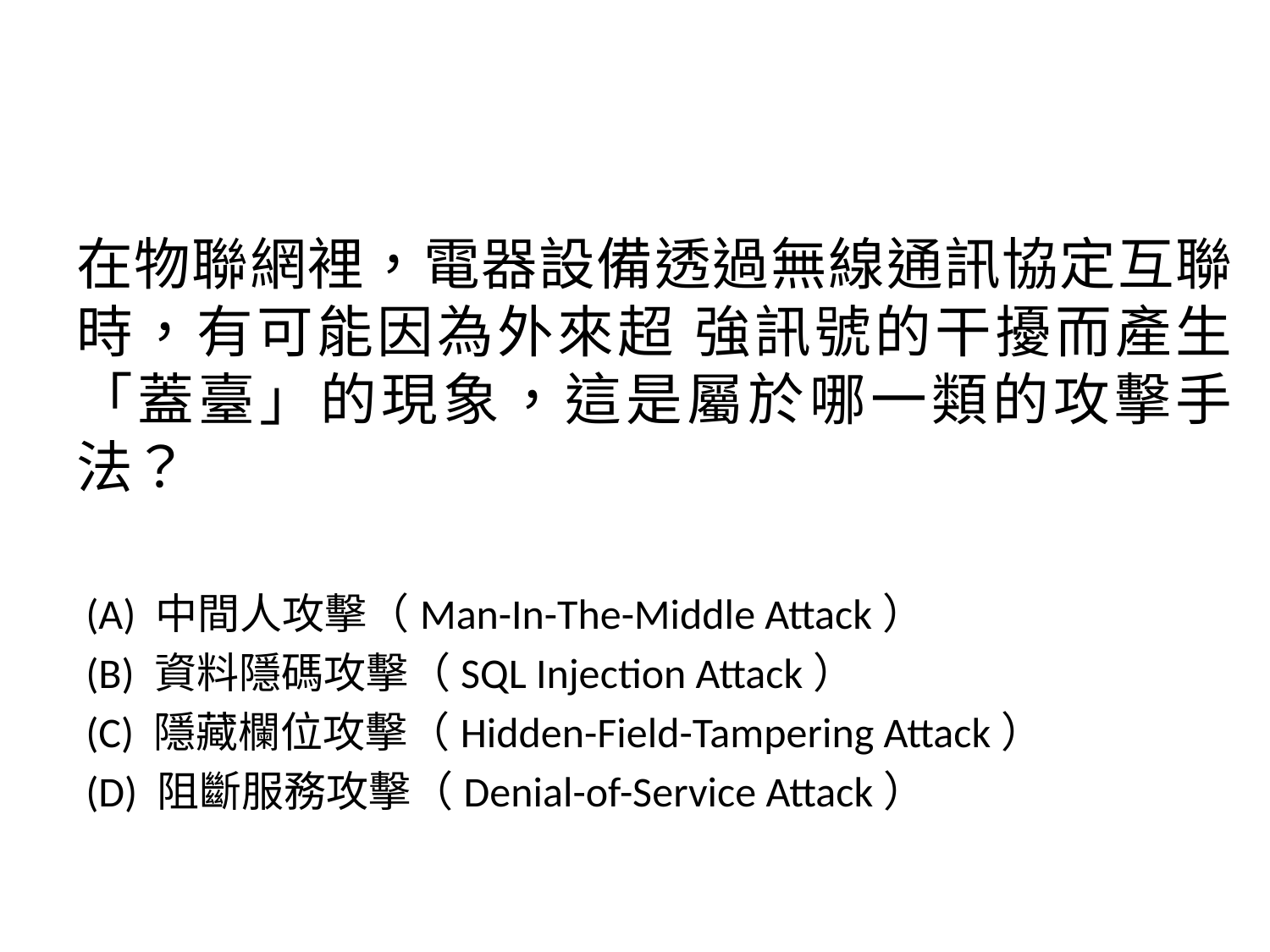

在物聯網裡，電器設備透過無線通訊協定互聯時，有可能因為外來超 強訊號的干擾而產生「蓋臺」的現象，這是屬於哪一類的攻擊手法？

 (A) 中間人攻擊（Man-In-The-Middle Attack）
 (B) 資料隱碼攻擊（SQL Injection Attack）
 (C) 隱藏欄位攻擊（Hidden-Field-Tampering Attack）
 (D) 阻斷服務攻擊（Denial-of-Service Attack）